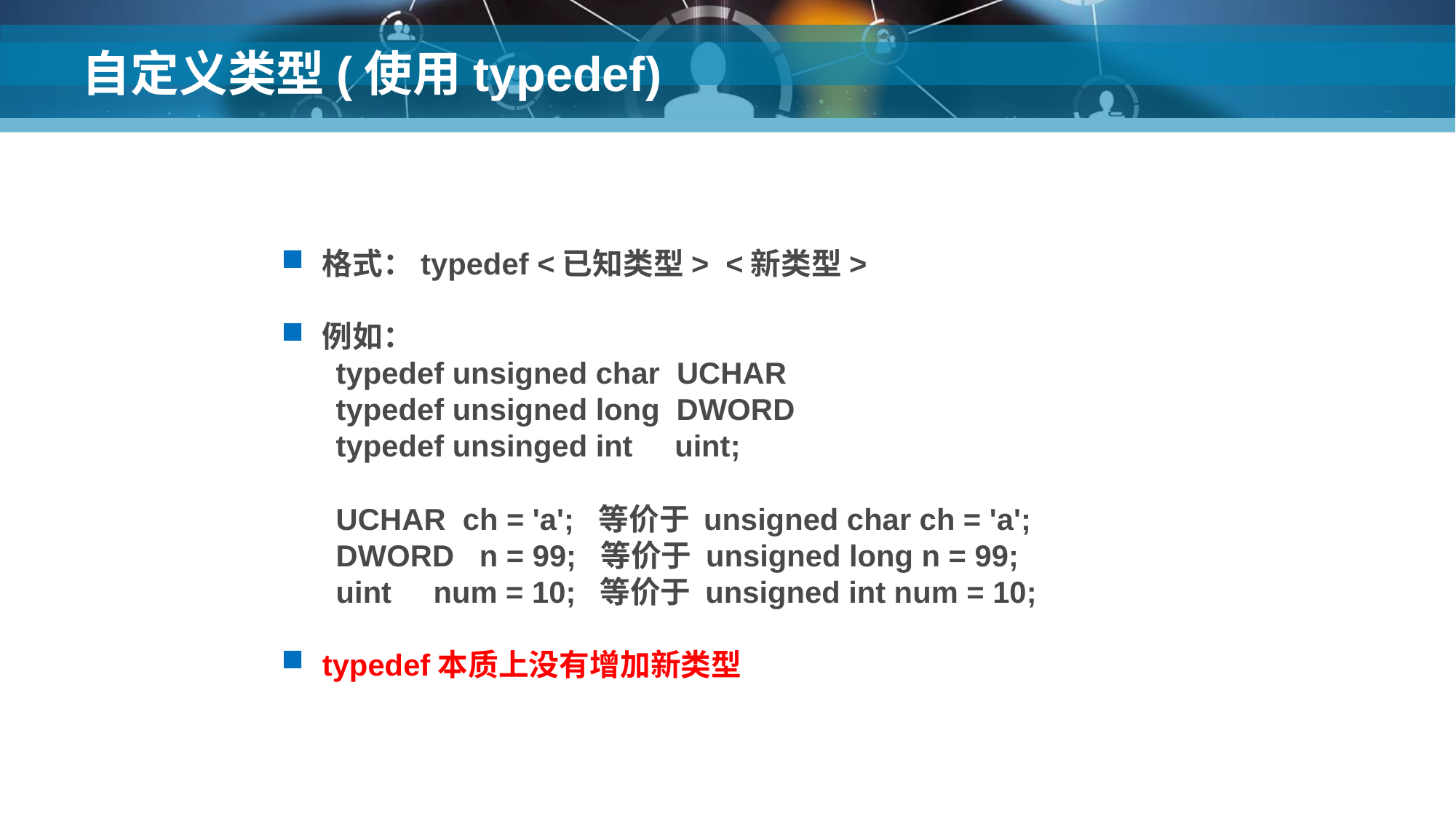

# 自定义类型(使用typedef)
格式：typedef <已知类型>  <新类型>

例如：
typedef unsigned char  UCHAR
typedef unsigned long  DWORD
typedef unsinged int     uint;

UCHAR  ch = 'a';  等价于 unsigned char ch = 'a';
DWORD   n = 99;  等价于 unsigned long n = 99;
uint     num = 10;  等价于 unsigned int num = 10;

typedef本质上没有增加新类型